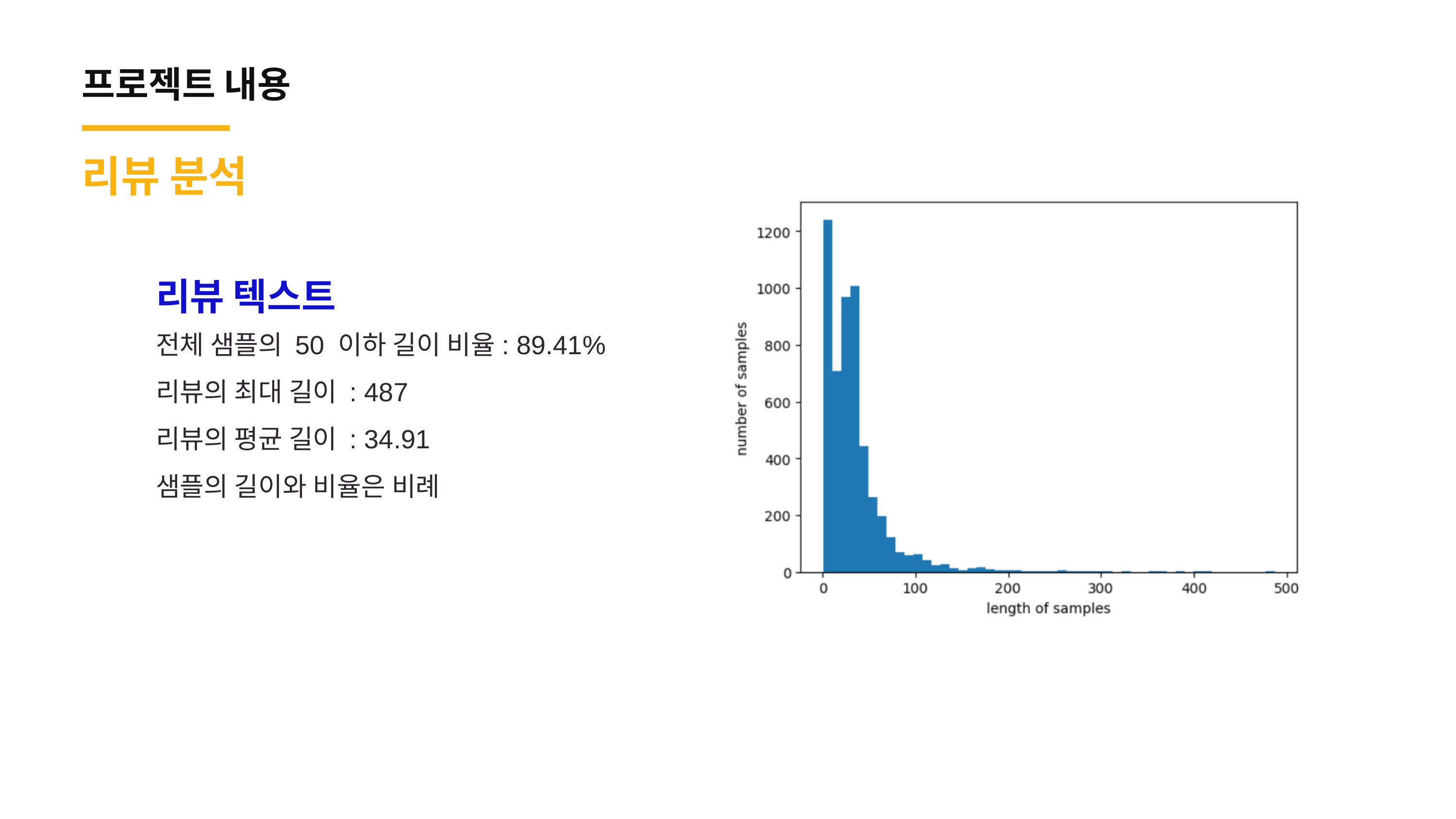

프로젝트 내용

리뷰 분석

리뷰 텍스트
전체 샘플의 50 이하 길이 비율: 89.41%

리뷰의 최대 길이 : 487

리뷰의 평균 길이 : 34.91

샘플의 길이와 비율은 비례